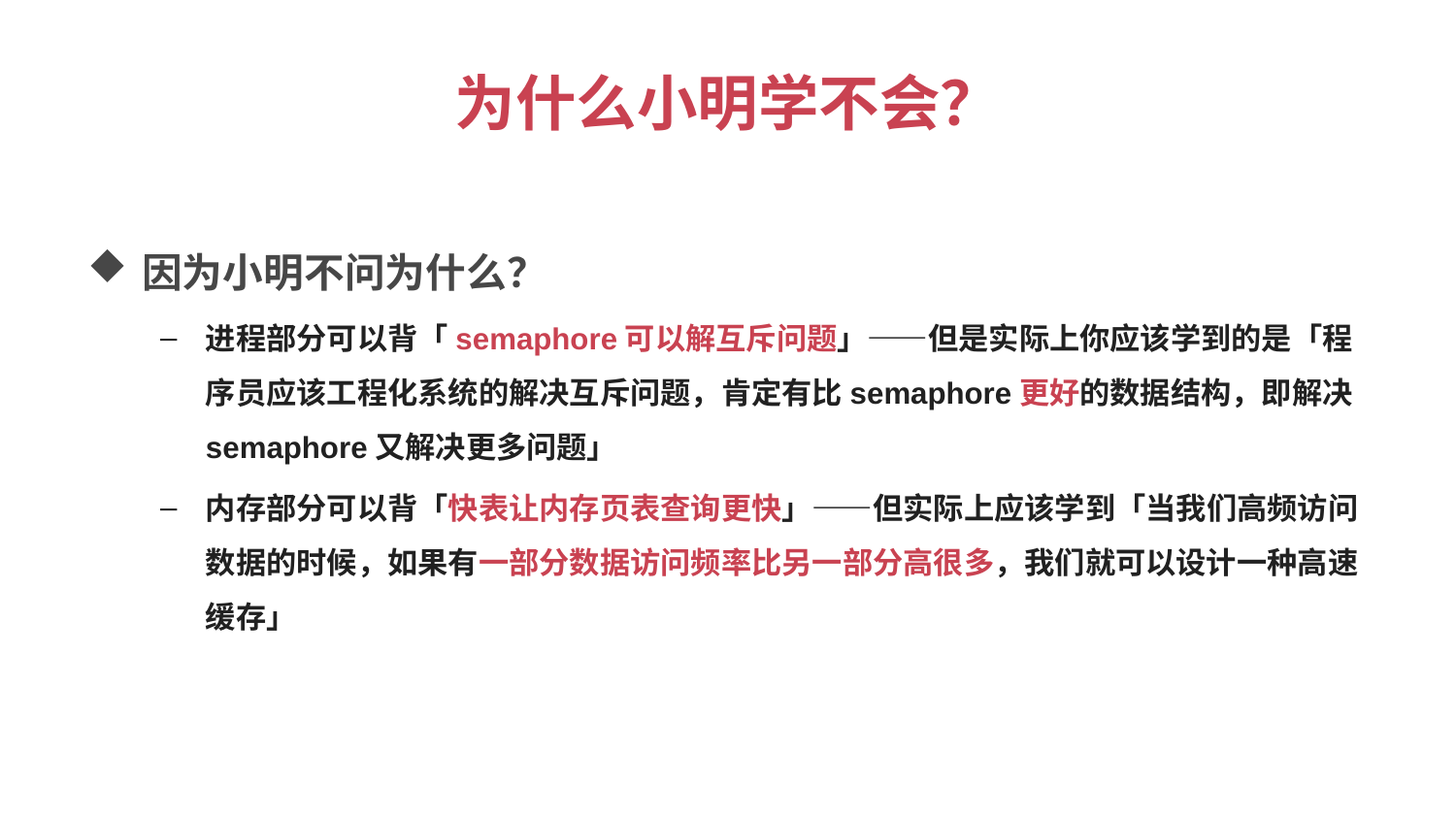

# 为什么小明学不会？
因为小明不问为什么？
进程部分可以背「semaphore可以解互斥问题」——但是实际上你应该学到的是「程序员应该工程化系统的解决互斥问题，肯定有比semaphore更好的数据结构，即解决semaphore又解决更多问题」
内存部分可以背「快表让内存页表查询更快」——但实际上应该学到「当我们高频访问数据的时候，如果有一部分数据访问频率比另一部分高很多，我们就可以设计一种高速缓存」